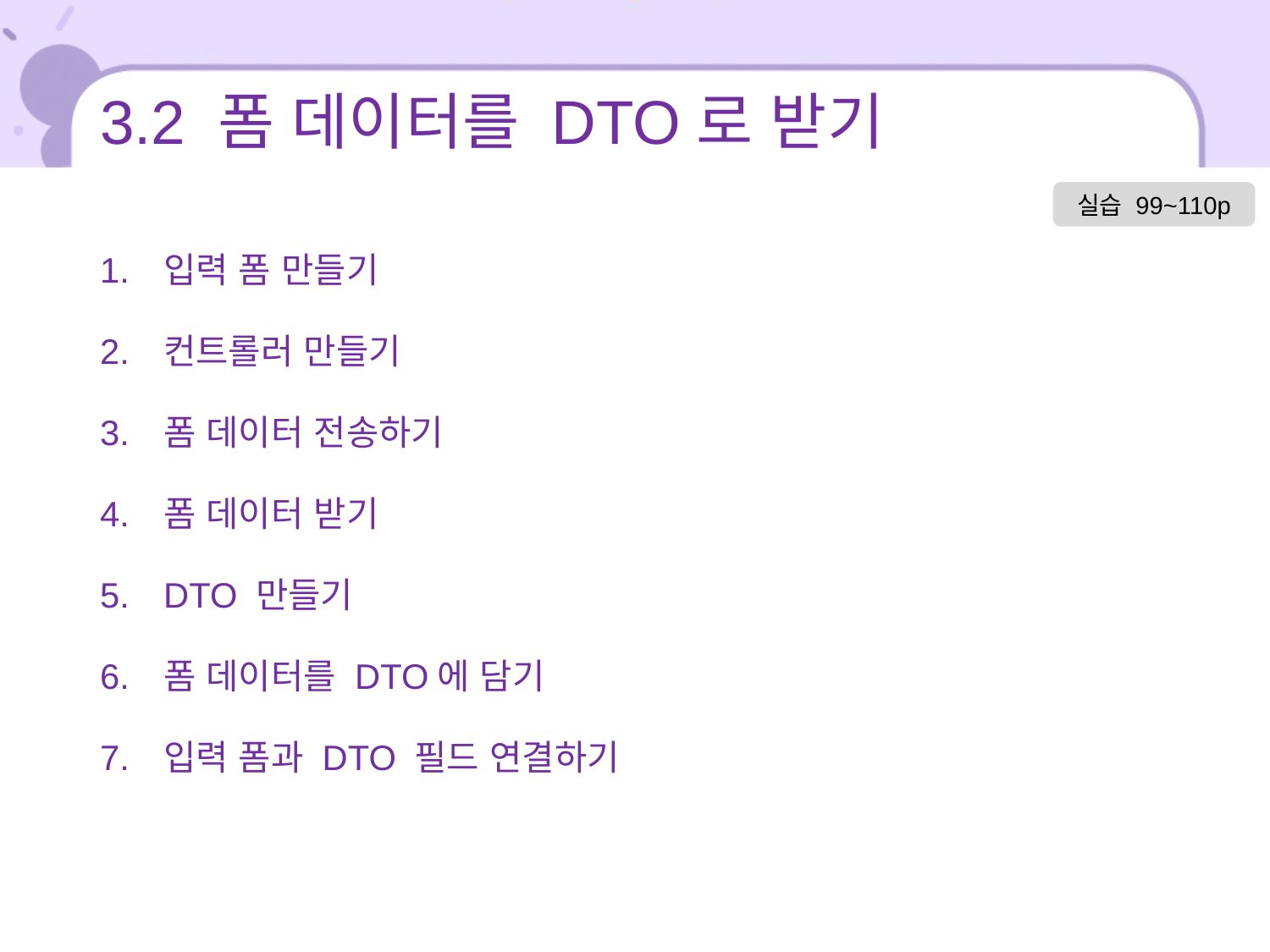

# 3.2 폼 데이터를 DTO로 받기
실습 99~110p
입력 폼 만들기
컨트롤러 만들기
폼 데이터 전송하기
폼 데이터 받기
DTO 만들기
폼 데이터를 DTO에 담기
입력 폼과 DTO 필드 연결하기